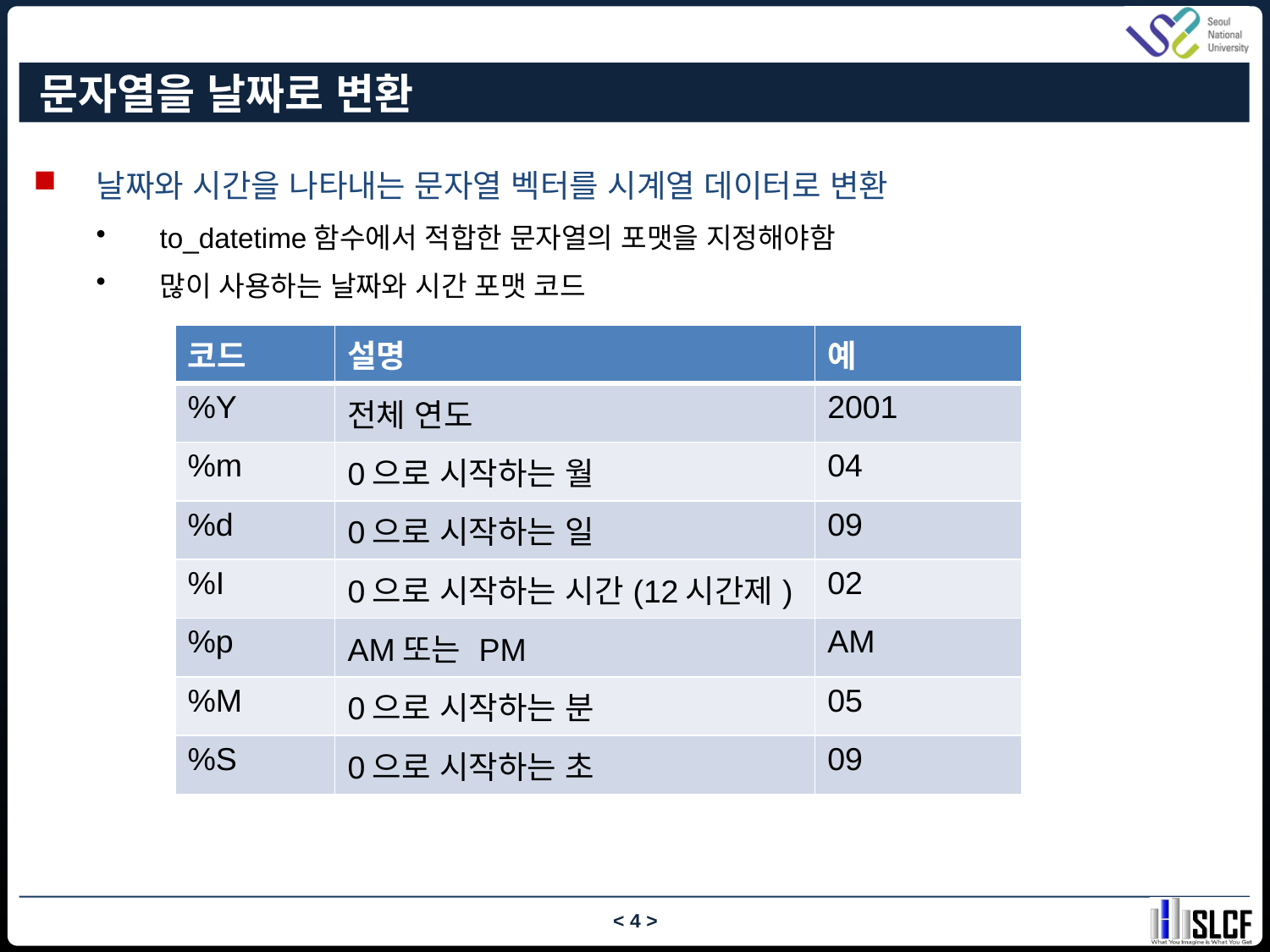

# 문자열을 날짜로 변환
날짜와 시간을 나타내는 문자열 벡터를 시계열 데이터로 변환
to_datetime함수에서 적합한 문자열의 포맷을 지정해야함
많이 사용하는 날짜와 시간 포맷 코드

파이썬 문자열 타임 코드 전체 목록
http://strftime.org/
| 코드 | 설명 | 예 |
| --- | --- | --- |
| %Y | 전체 연도 | 2001 |
| %m | 0으로 시작하는 월 | 04 |
| %d | 0으로 시작하는 일 | 09 |
| %I | 0으로 시작하는 시간(12시간제) | 02 |
| %p | AM또는 PM | AM |
| %M | 0으로 시작하는 분 | 05 |
| %S | 0으로 시작하는 초 | 09 |